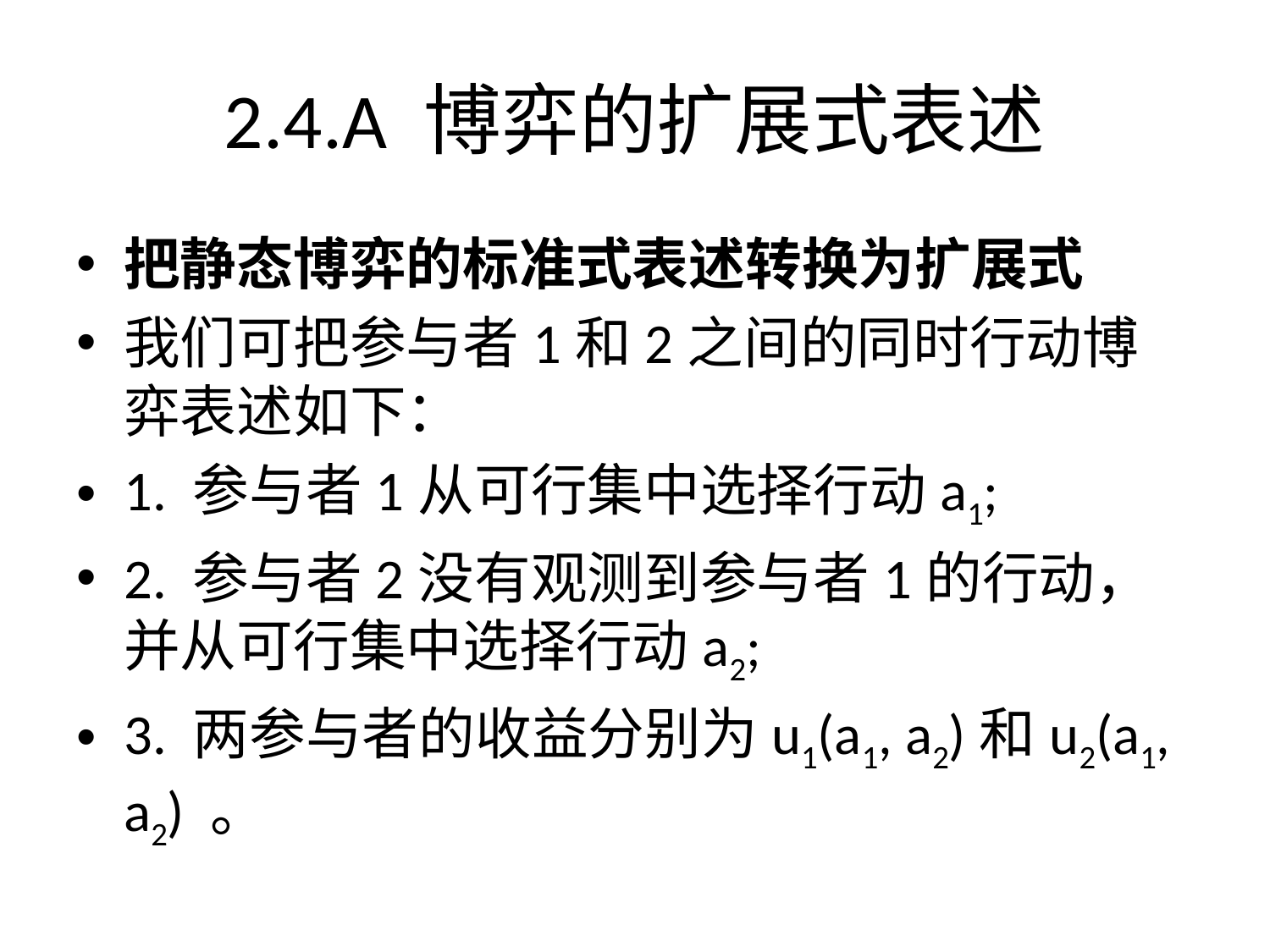

2.4.A 博弈的扩展式表述
把静态博弈的标准式表述转换为扩展式
我们可把参与者1和2之间的同时行动博弈表述如下：
1. 参与者1从可行集中选择行动a1;
2. 参与者2没有观测到参与者1的行动，并从可行集中选择行动a2;
3. 两参与者的收益分别为u1(a1, a2)和u2(a1, a2) 。